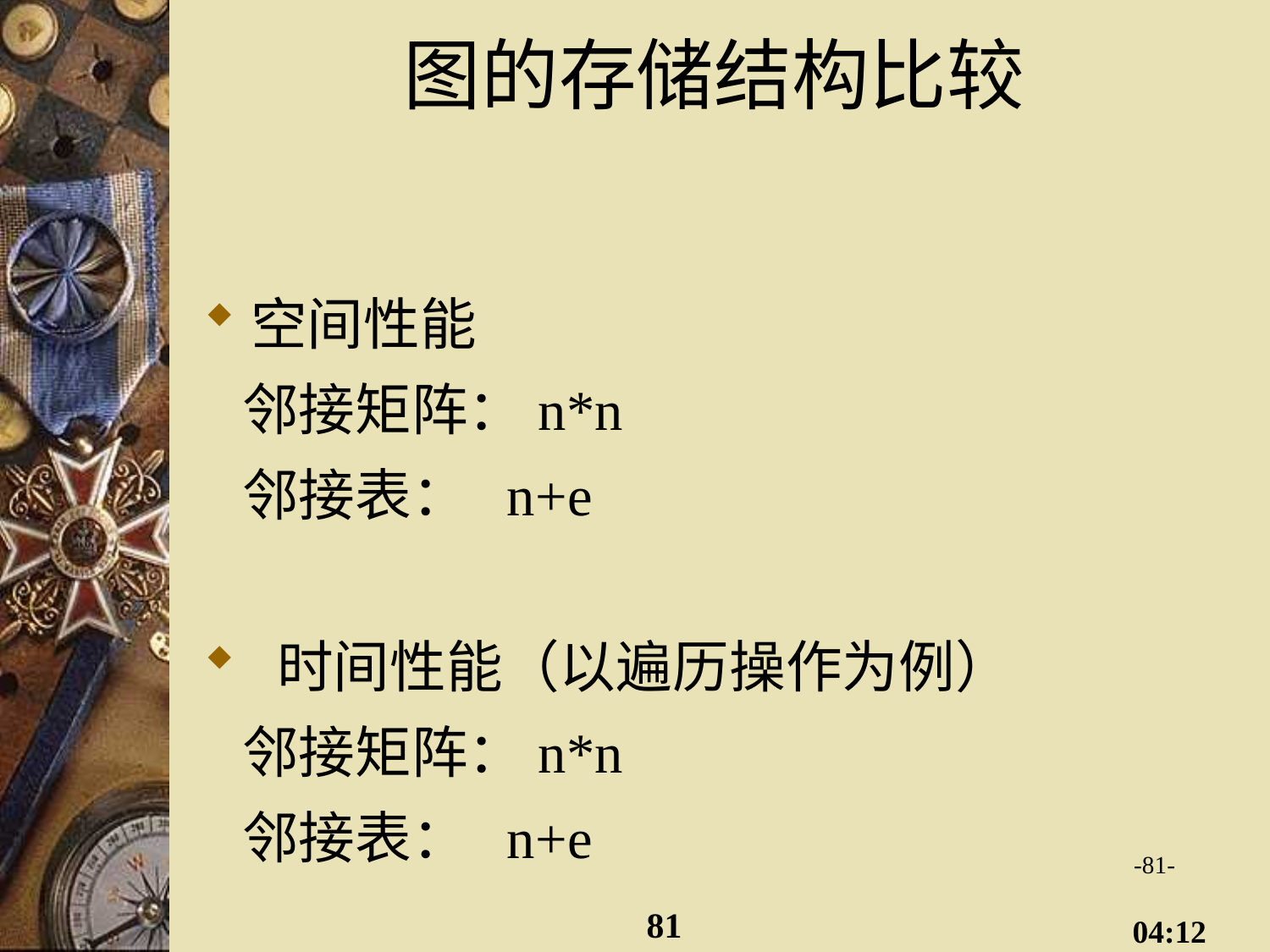

# 图的存储结构比较
空间性能
  邻接矩阵：n*n
  邻接表：  n+e

 时间性能（以遍历操作为例）
  邻接矩阵：n*n
  邻接表：  n+e

-81-